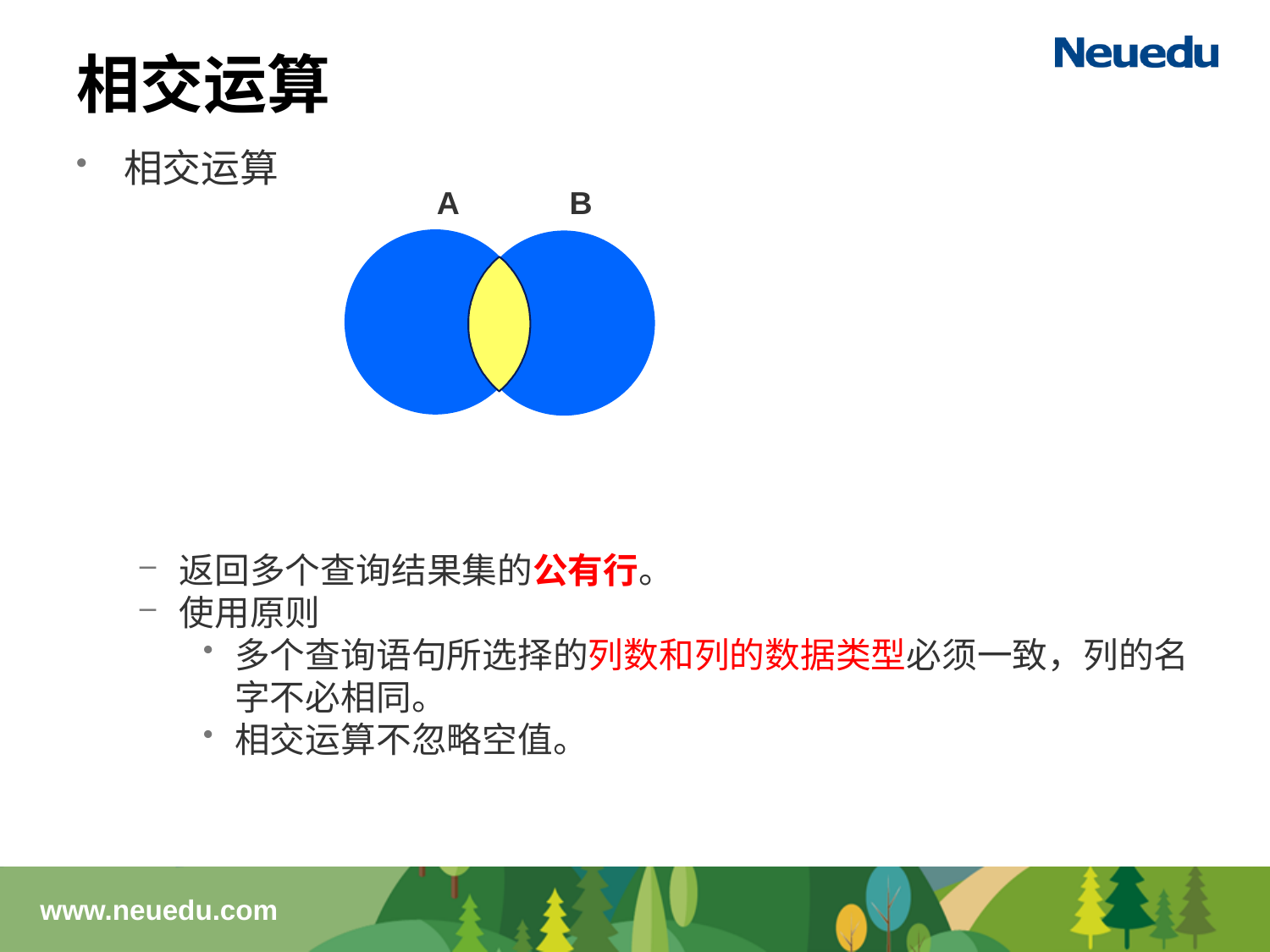

# 相交运算
相交运算

返回多个查询结果集的公有行。
使用原则
多个查询语句所选择的列数和列的数据类型必须一致，列的名字不必相同。
相交运算不忽略空值。

A
B